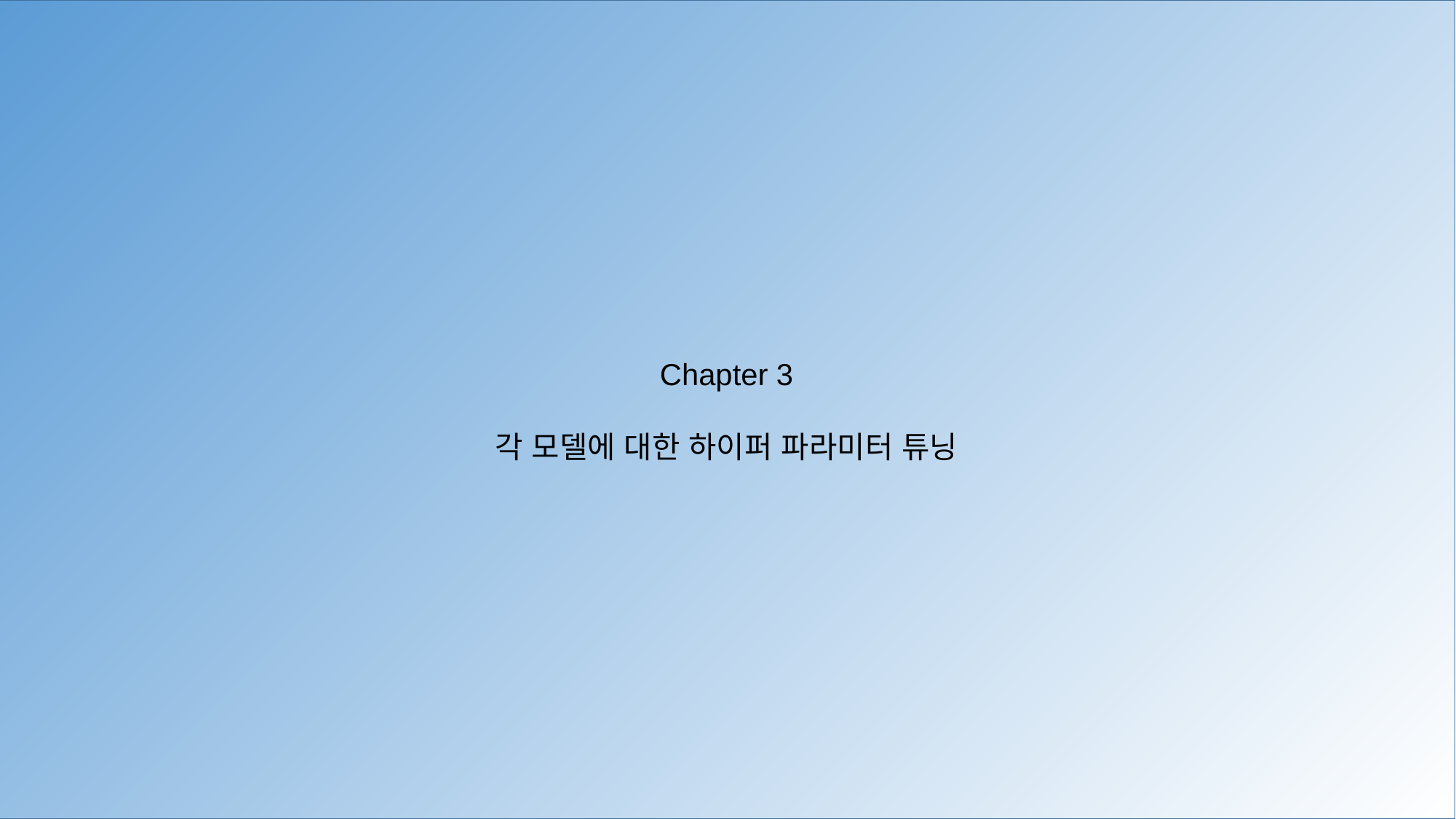

Chapter 3

각 모델에 대한 하이퍼 파라미터 튜닝